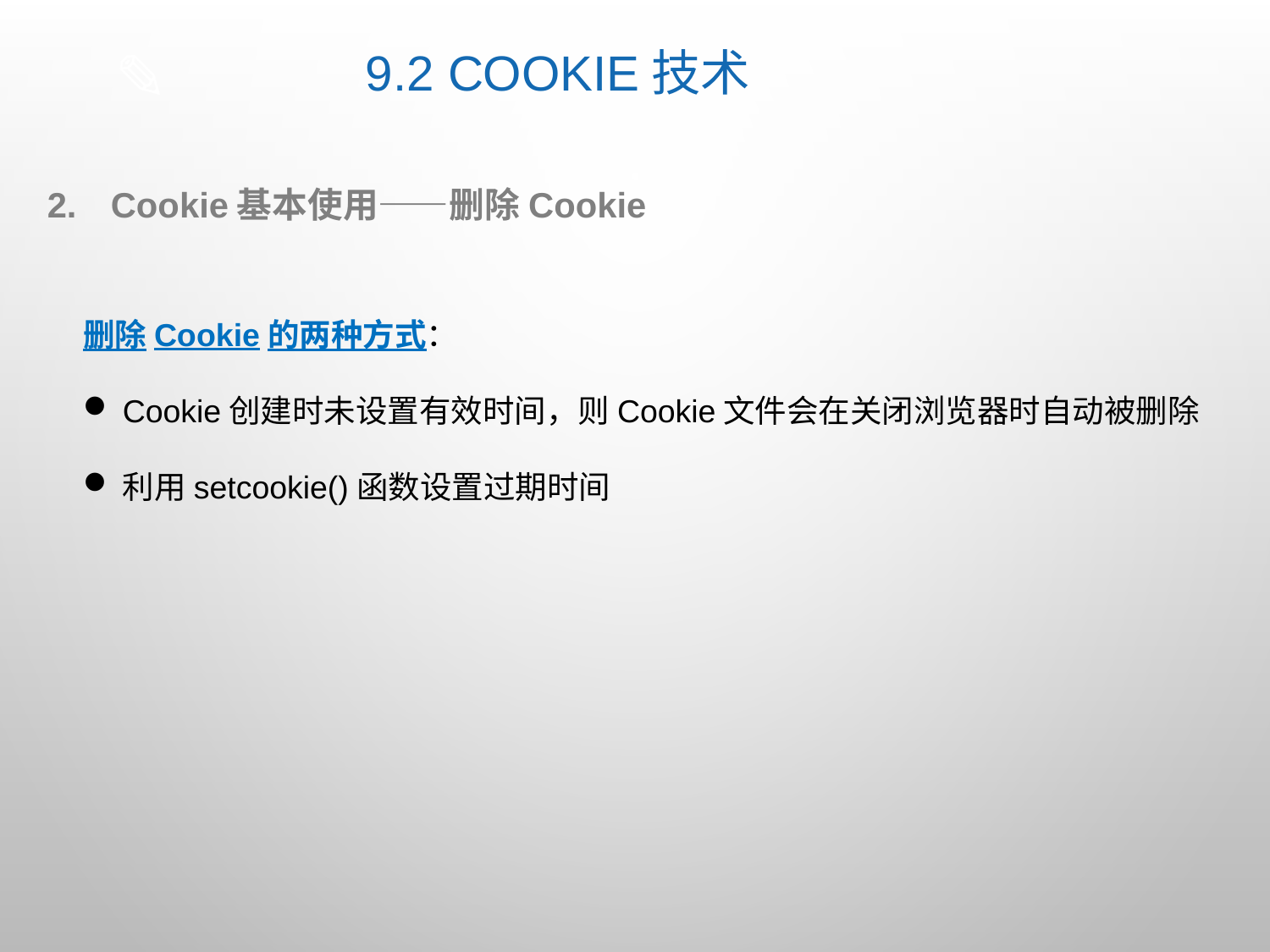

# 9.2 Cookie技术
Cookie基本使用——删除Cookie
删除Cookie的两种方式：
Cookie创建时未设置有效时间，则Cookie文件会在关闭浏览器时自动被删除
利用setcookie()函数设置过期时间